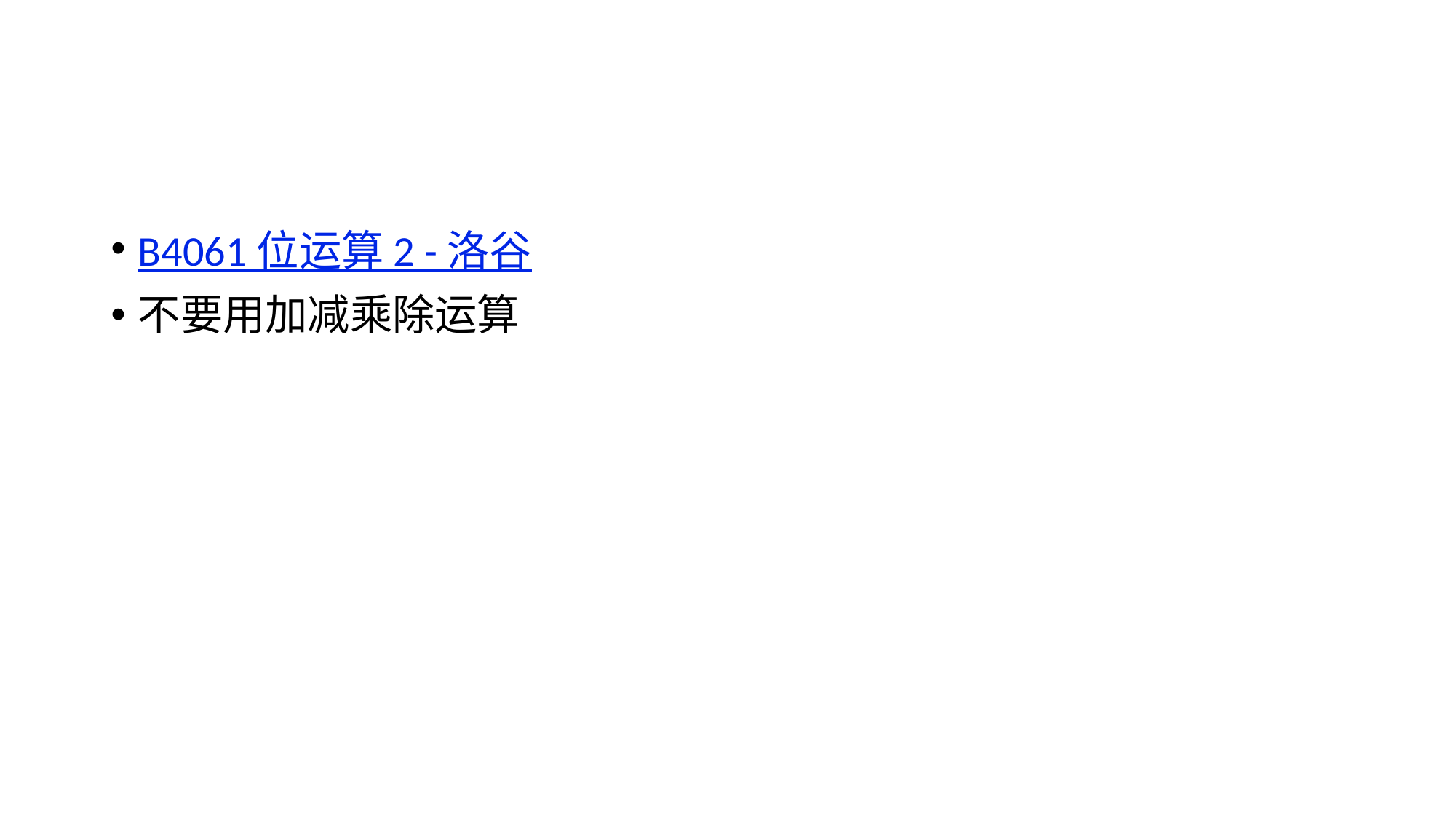

#
B4061 位运算 2 - 洛谷
不要用加减乘除运算